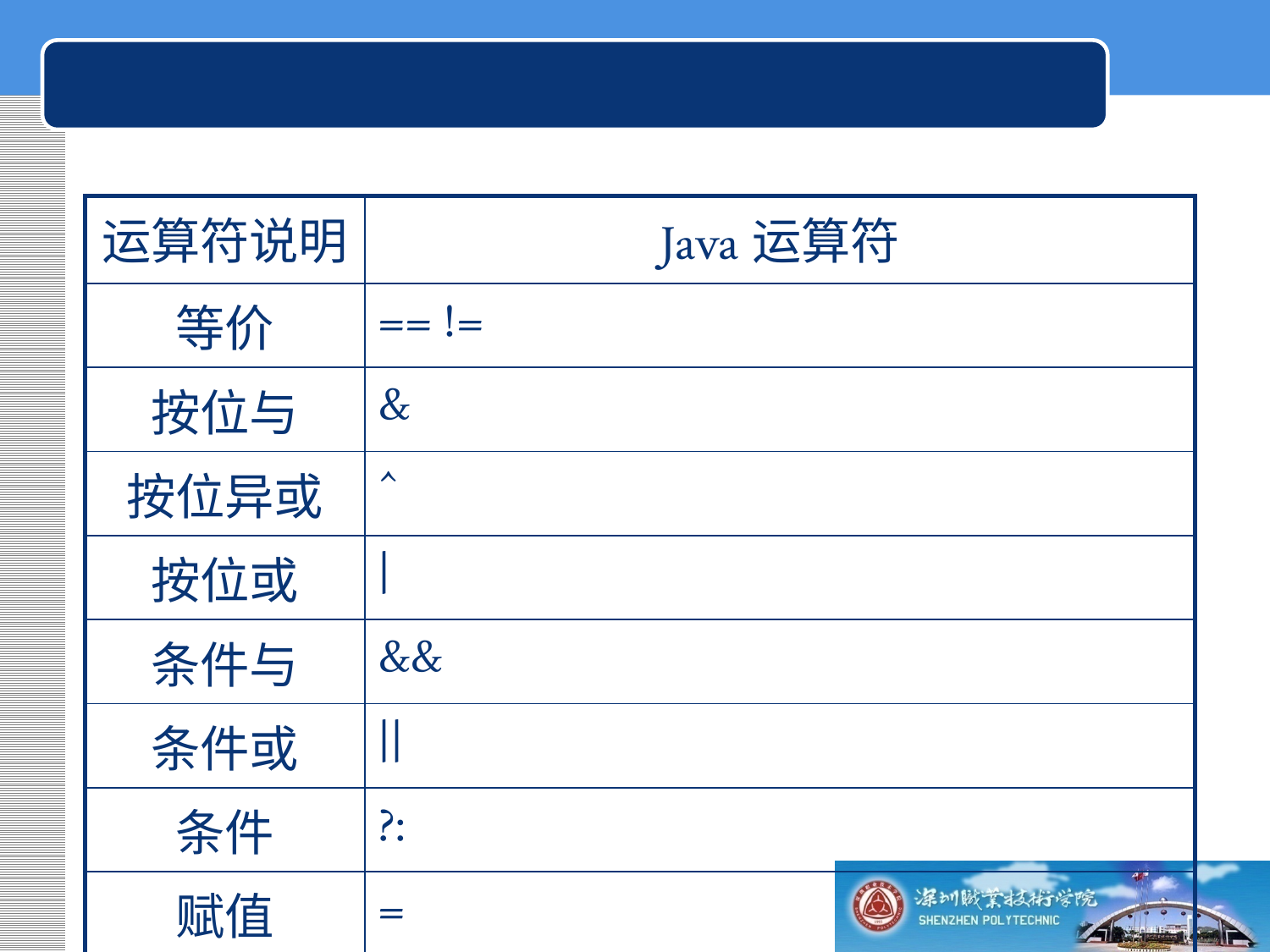

运算符优先级（con.）
| 运算符说明 | Java运算符 |
| --- | --- |
| 等价 | == != |
| 按位与 | & |
| 按位异或 | ^ |
| 按位或 | | |
| 条件与 | && |
| 条件或 | || |
| 条件 | ?: |
| 赋值 | = |